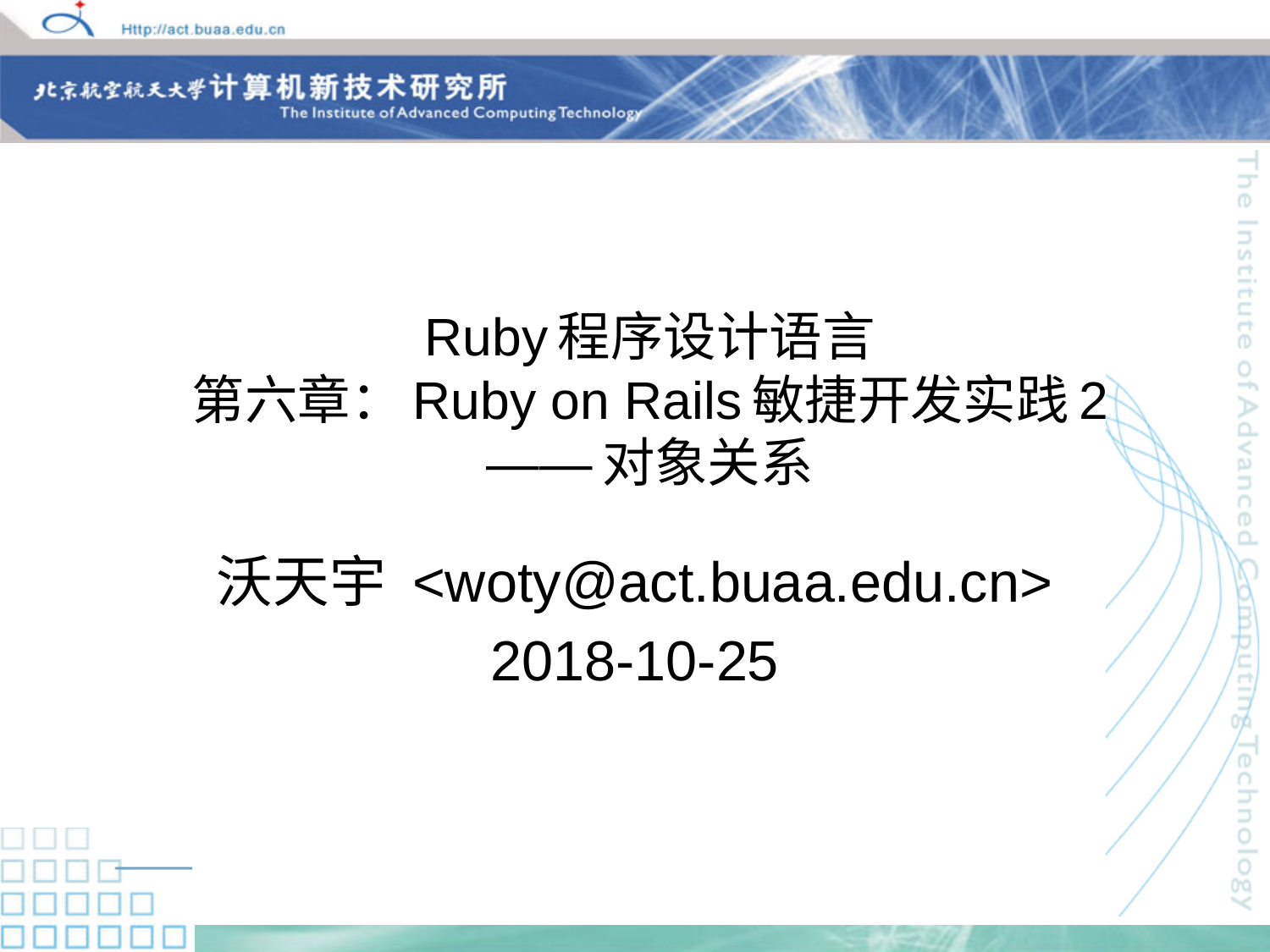

# Ruby程序设计语言 第六章：Ruby on Rails敏捷开发实践2 ——对象关系
沃天宇 <woty@act.buaa.edu.cn>
2018-10-25